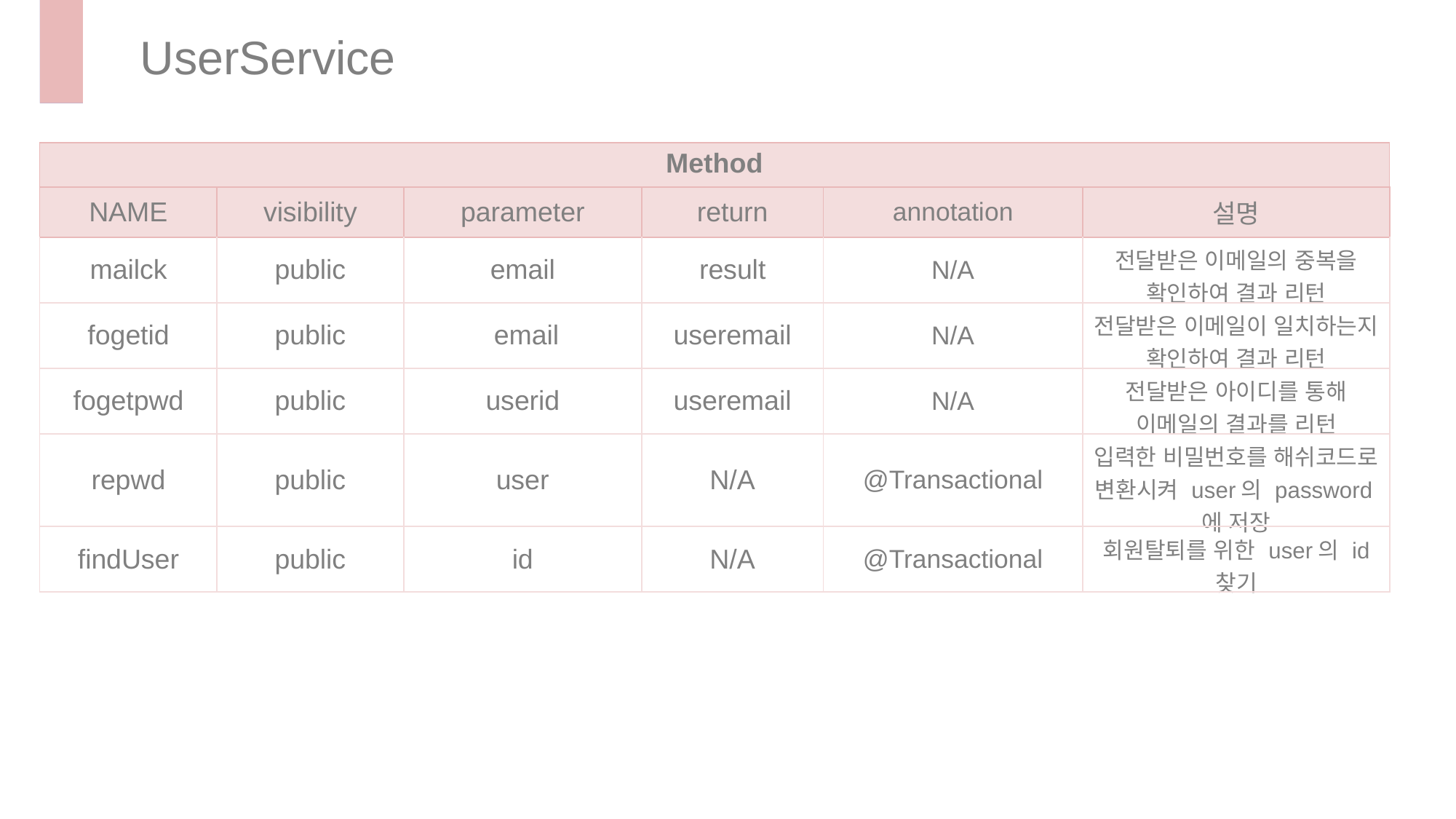

UserService
| Method |
| --- |
| NAME | visibility | parameter | return | annotation | 설명 |
| --- | --- | --- | --- | --- | --- |
| mailck | public | email | result | N/A | 전달받은 이메일의 중복을 확인하여 결과 리턴 |
| fogetid | public | email | useremail | N/A | 전달받은 이메일이 일치하는지 확인하여 결과 리턴 |
| fogetpwd | public | userid | useremail | N/A | 전달받은 아이디를 통해 이메일의 결과를 리턴 |
| repwd | public | user | N/A | @Transactional | 입력한 비밀번호를 해쉬코드로 변환시켜 user의 password에 저장 |
| findUser | public | id | N/A | @Transactional | 회원탈퇴를 위한 user의 id 찾기 |